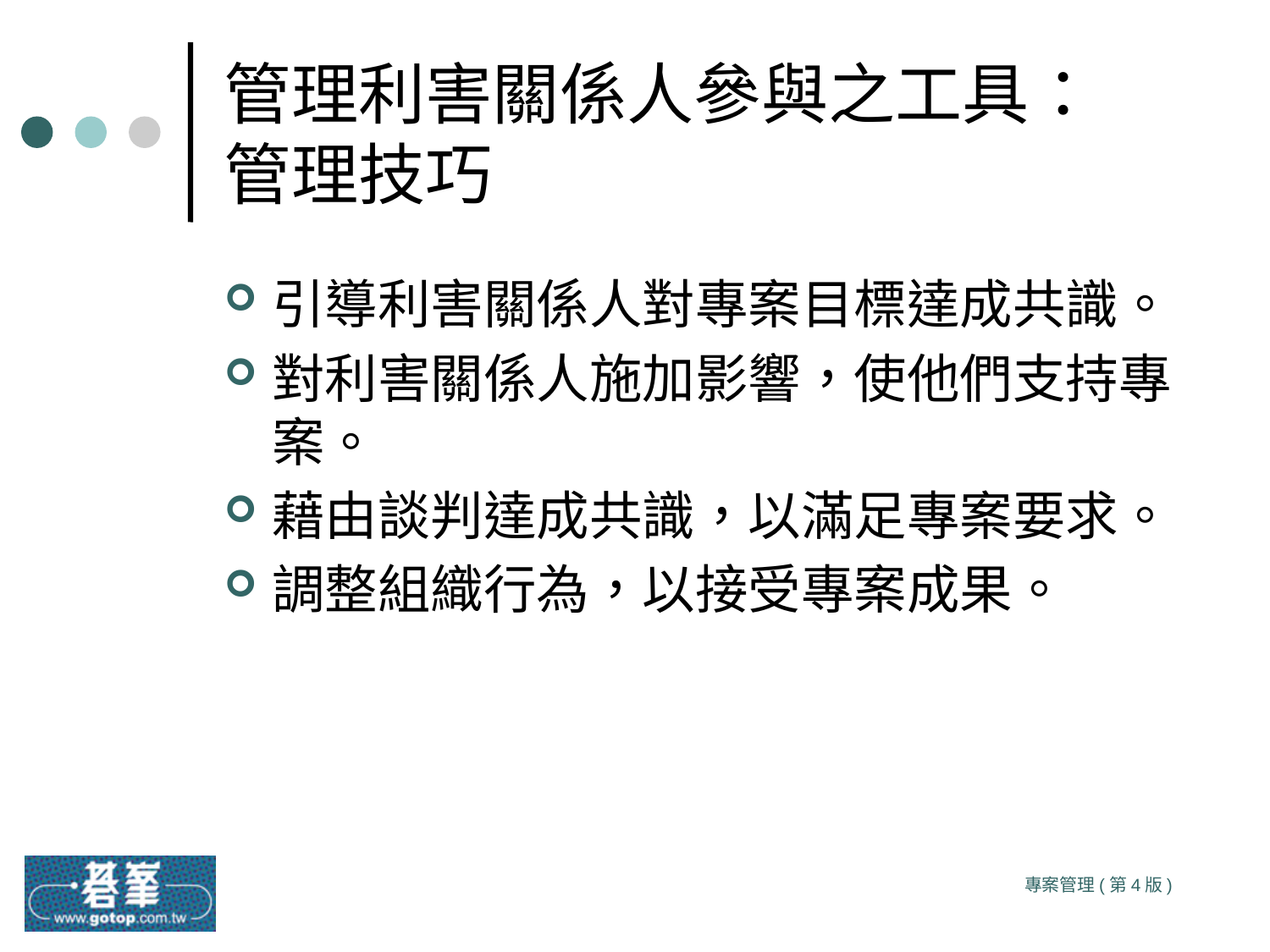

# 管理利害關係人參與之工具： 管理技巧
引導利害關係人對專案目標達成共識。
對利害關係人施加影響，使他們支持專案。
藉由談判達成共識，以滿足專案要求。
調整組織行為，以接受專案成果。
專案管理(第4版)